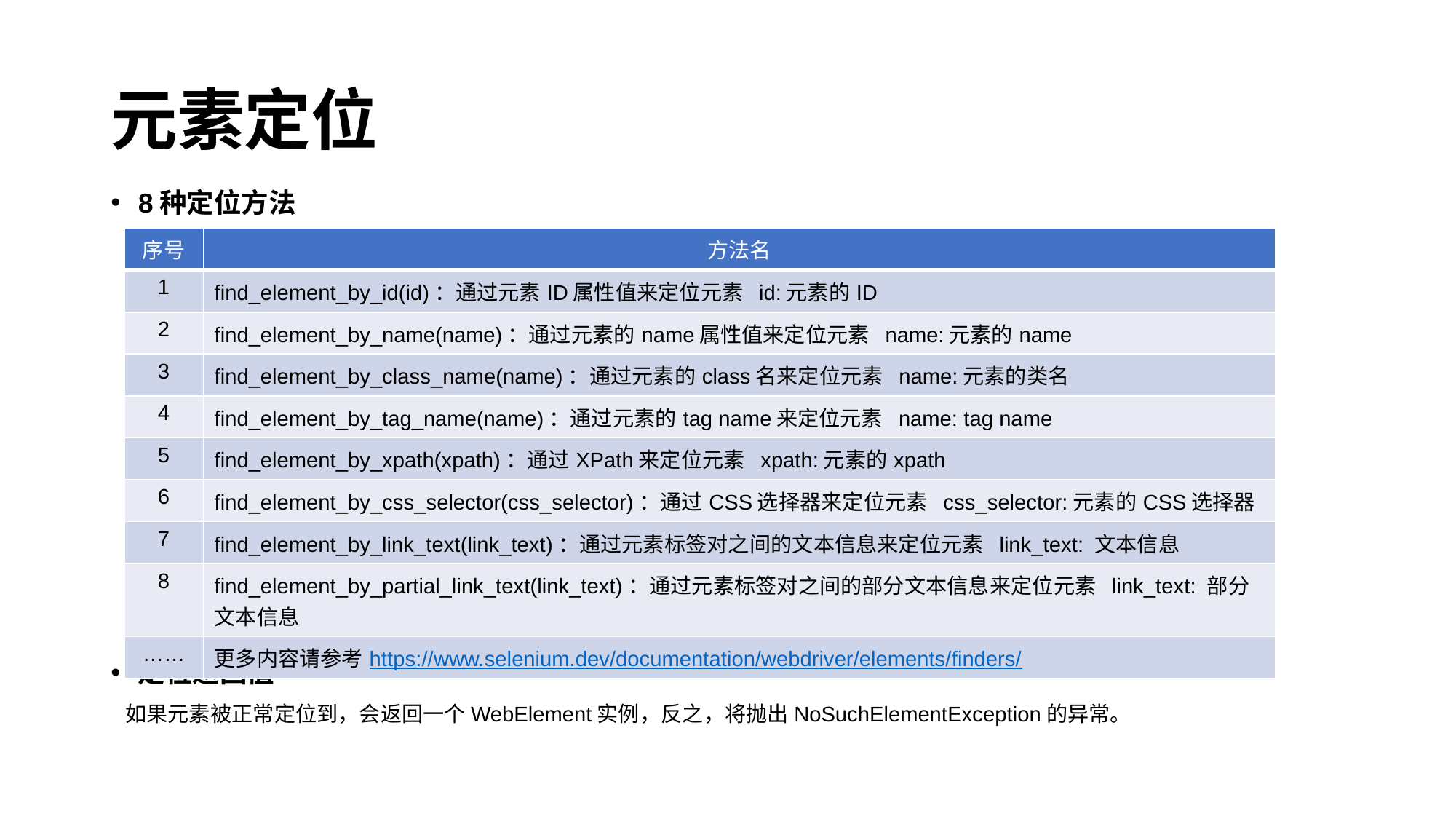

# 元素定位
8种定位方法

定位返回值
  如果元素被正常定位到，会返回一个WebElement实例，反之，将抛出NoSuchElementException的异常。

| 序号 | 方法名 |
| --- | --- |
| 1 | find\_element\_by\_id(id)：通过元素ID属性值来定位元素 id:元素的ID |
| 2 | find\_element\_by\_name(name)：通过元素的name属性值来定位元素 name:元素的name |
| 3 | find\_element\_by\_class\_name(name)：通过元素的class名来定位元素 name:元素的类名 |
| 4 | find\_element\_by\_tag\_name(name)：通过元素的tag name来定位元素 name: tag name |
| 5 | find\_element\_by\_xpath(xpath)：通过XPath来定位元素 xpath:元素的xpath |
| 6 | find\_element\_by\_css\_selector(css\_selector)：通过CSS选择器来定位元素 css\_selector:元素的CSS选择器 |
| 7 | find\_element\_by\_link\_text(link\_text)：通过元素标签对之间的文本信息来定位元素 link\_text: 文本信息 |
| 8 | find\_element\_by\_partial\_link\_text(link\_text)：通过元素标签对之间的部分文本信息来定位元素 link\_text: 部分文本信息 |
| …… | 更多内容请参考https://www.selenium.dev/documentation/webdriver/elements/finders/ |